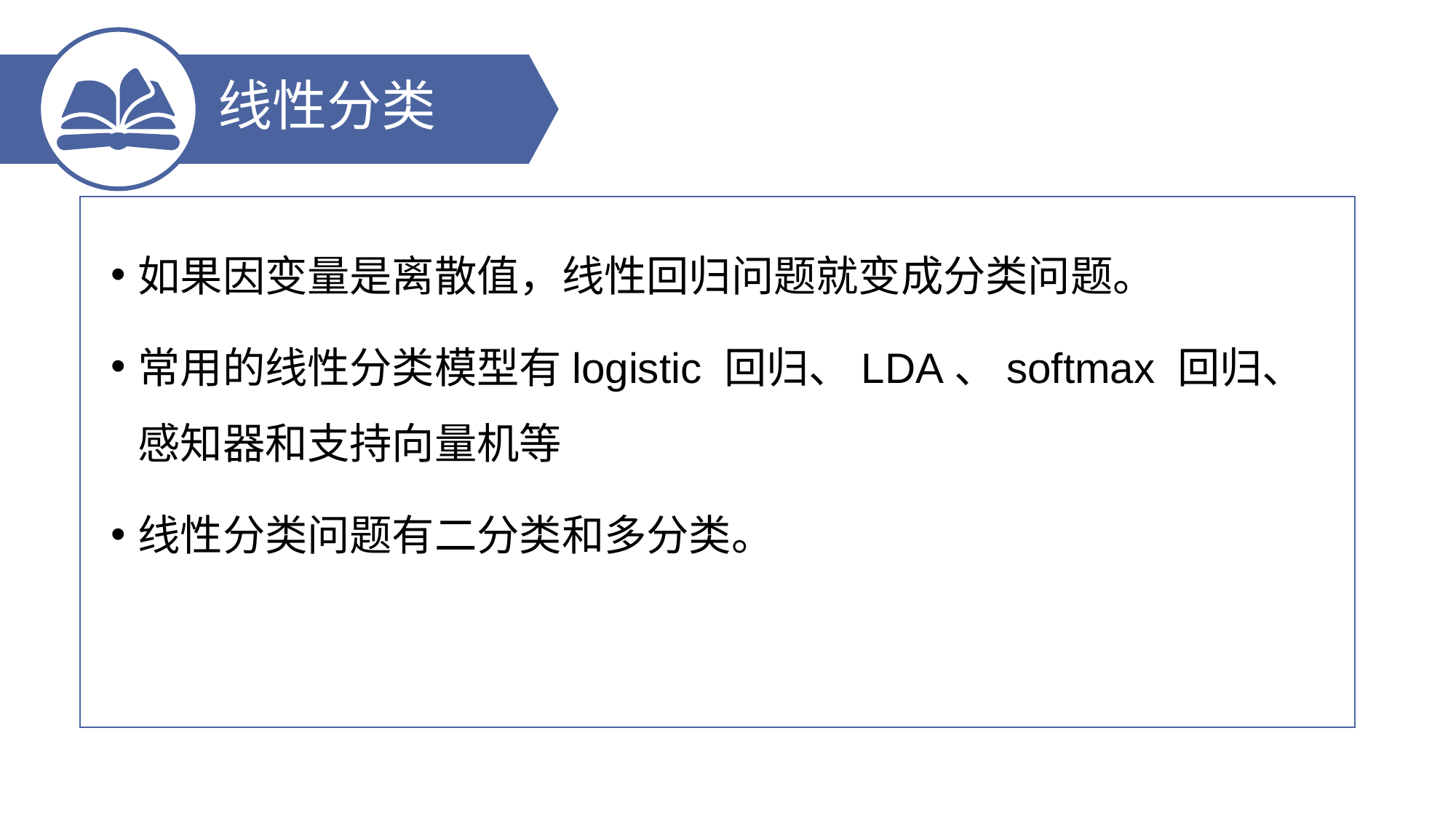

线性分类

如果因变量是离散值，线性回归问题就变成分类问题。
常用的线性分类模型有logistic 回归、LDA、softmax 回归、感知器和支持向量机等
线性分类问题有二分类和多分类。